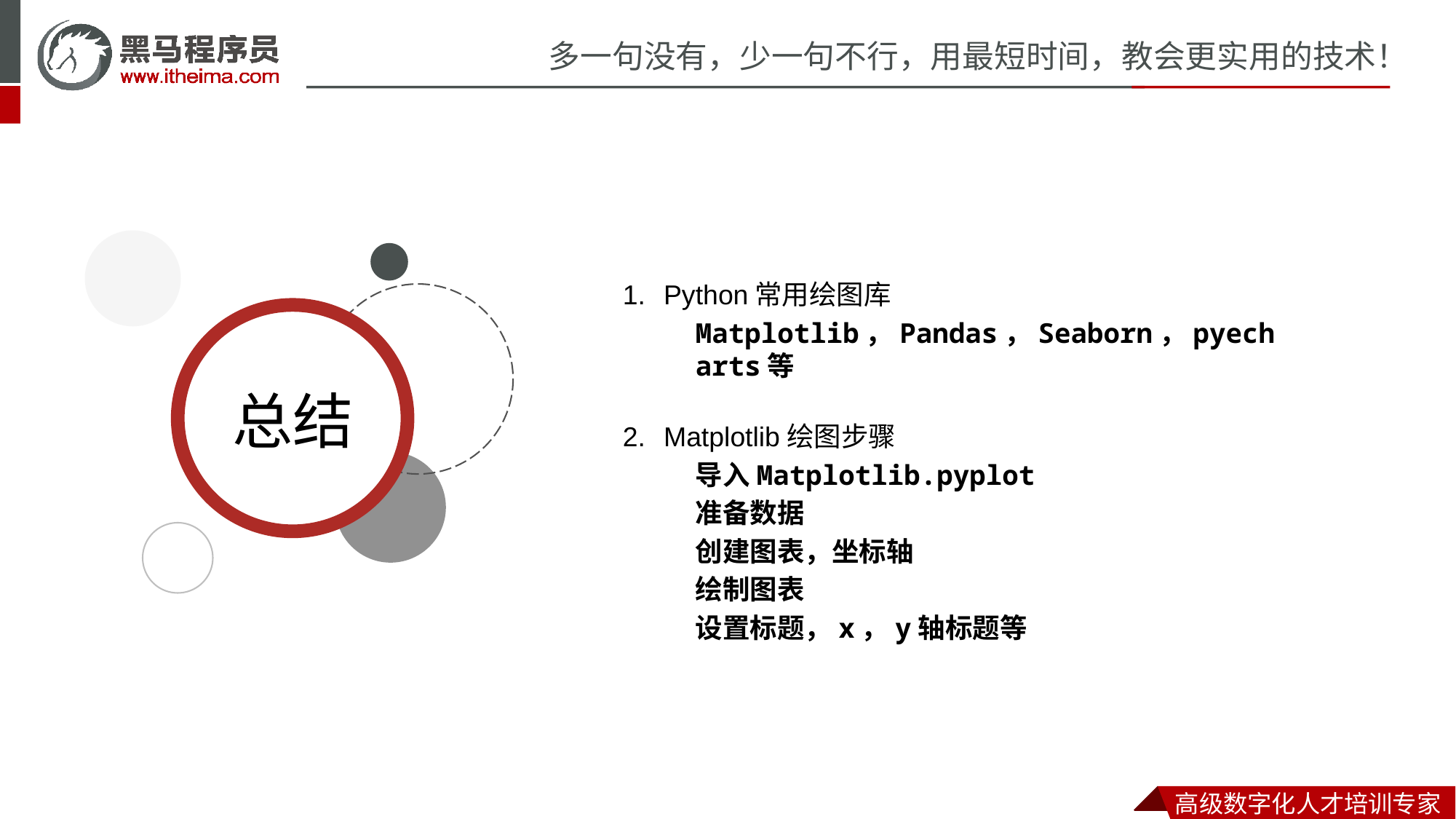

Python常用绘图库
Matplotlib，Pandas，Seaborn，pyecharts等
Matplotlib绘图步骤
导入Matplotlib.pyplot
准备数据
创建图表，坐标轴
绘制图表
设置标题，x，y轴标题等